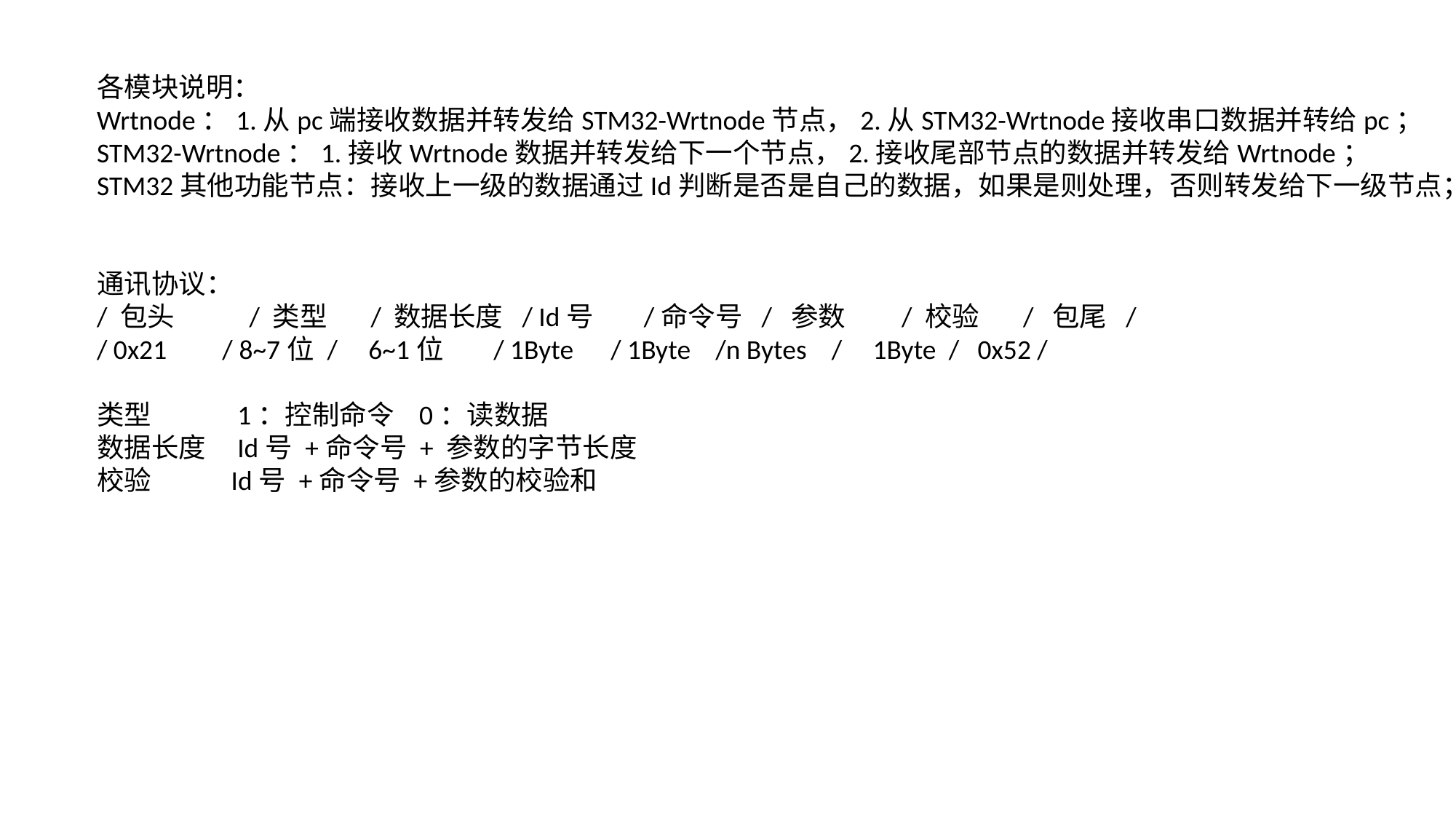

各模块说明：
Wrtnode：1.从pc端接收数据并转发给STM32-Wrtnode节点，2.从STM32-Wrtnode接收串口数据并转给pc；
STM32-Wrtnode：1.接收Wrtnode数据并转发给下一个节点，2.接收尾部节点的数据并转发给Wrtnode；
STM32其他功能节点：接收上一级的数据通过Id判断是否是自己的数据，如果是则处理，否则转发给下一级节点；

通讯协议：
/ 包头           / 类型      / 数据长度  / Id号       /命令号  /  参数        / 校验      /  包尾  /
/ 0x21         / 8~7位 /     6~1位       / 1Byte      / 1Byte    /n Bytes    /     1Byte  /   0x52 /

类型  	    1：控制命令   0：读数据
数据长度    Id号 +命令号 + 参数的字节长度
校验	   Id号 +命令号 +参数的校验和